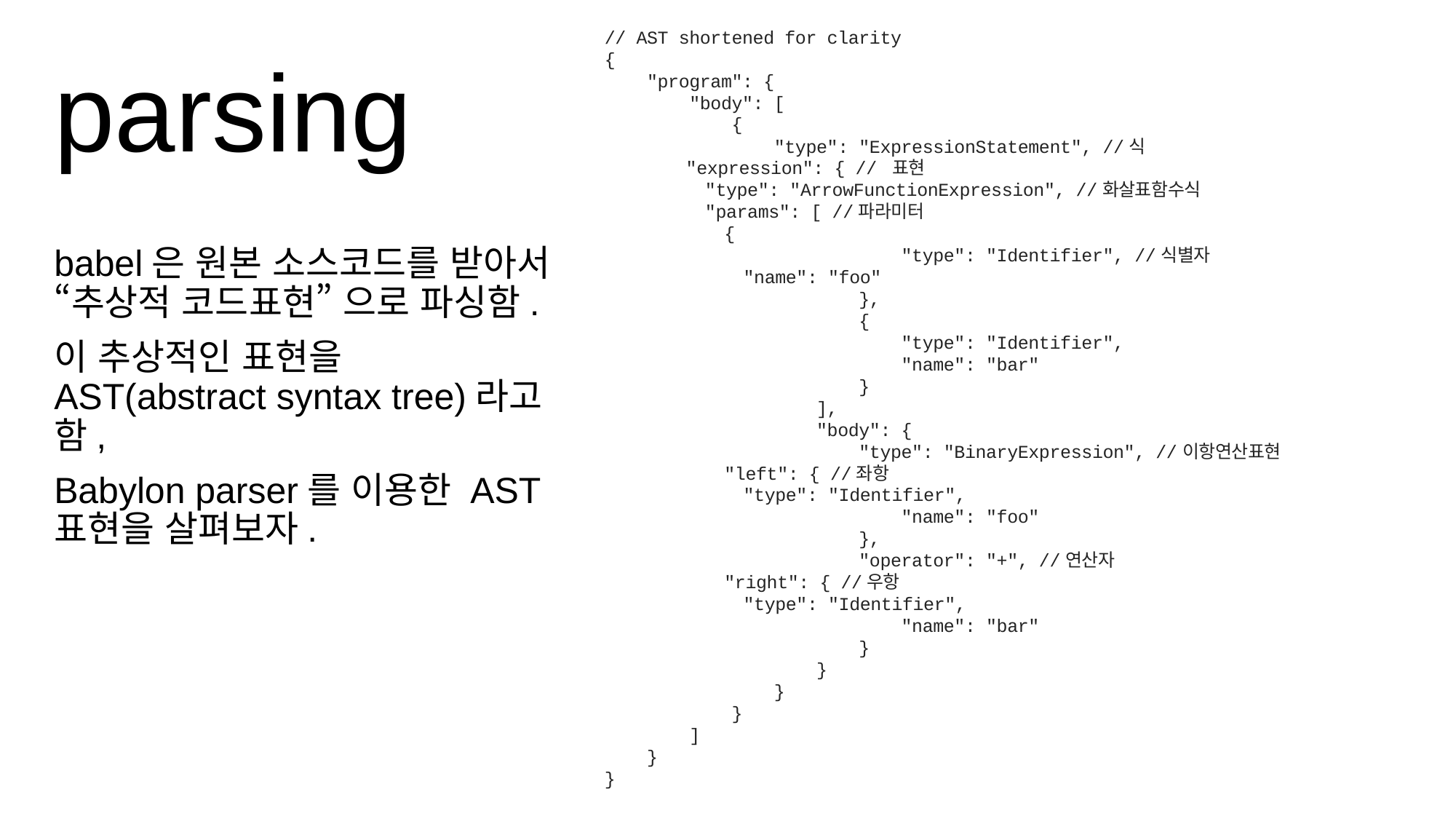

// AST shortened for clarity
{
    "program": {
        "body": [
            {
                "type": "ExpressionStatement", //식
                "expression": { // 표현
                    "type": "ArrowFunctionExpression", //화살표함수식
                    "params": [ //파라미터
                        {
                            "type": "Identifier", //식별자
                            "name": "foo"
                        },
                        {
                            "type": "Identifier",
                            "name": "bar"
                        }
                    ],
                    "body": {
                        "type": "BinaryExpression", //이항연산표현
                        "left": { //좌항
                            "type": "Identifier",
                            "name": "foo"
                        },
                        "operator": "+", //연산자
                        "right": { //우항
                            "type": "Identifier",
                            "name": "bar"
                        }
                    }
                }
            }
        ]
    }
}
parsing

babel은 원본 소스코드를 받아서 “추상적 코드표현” 으로 파싱함.
이 추상적인 표현을 AST(abstract syntax tree)라고 함,
Babylon parser를 이용한 AST표현을 살펴보자.